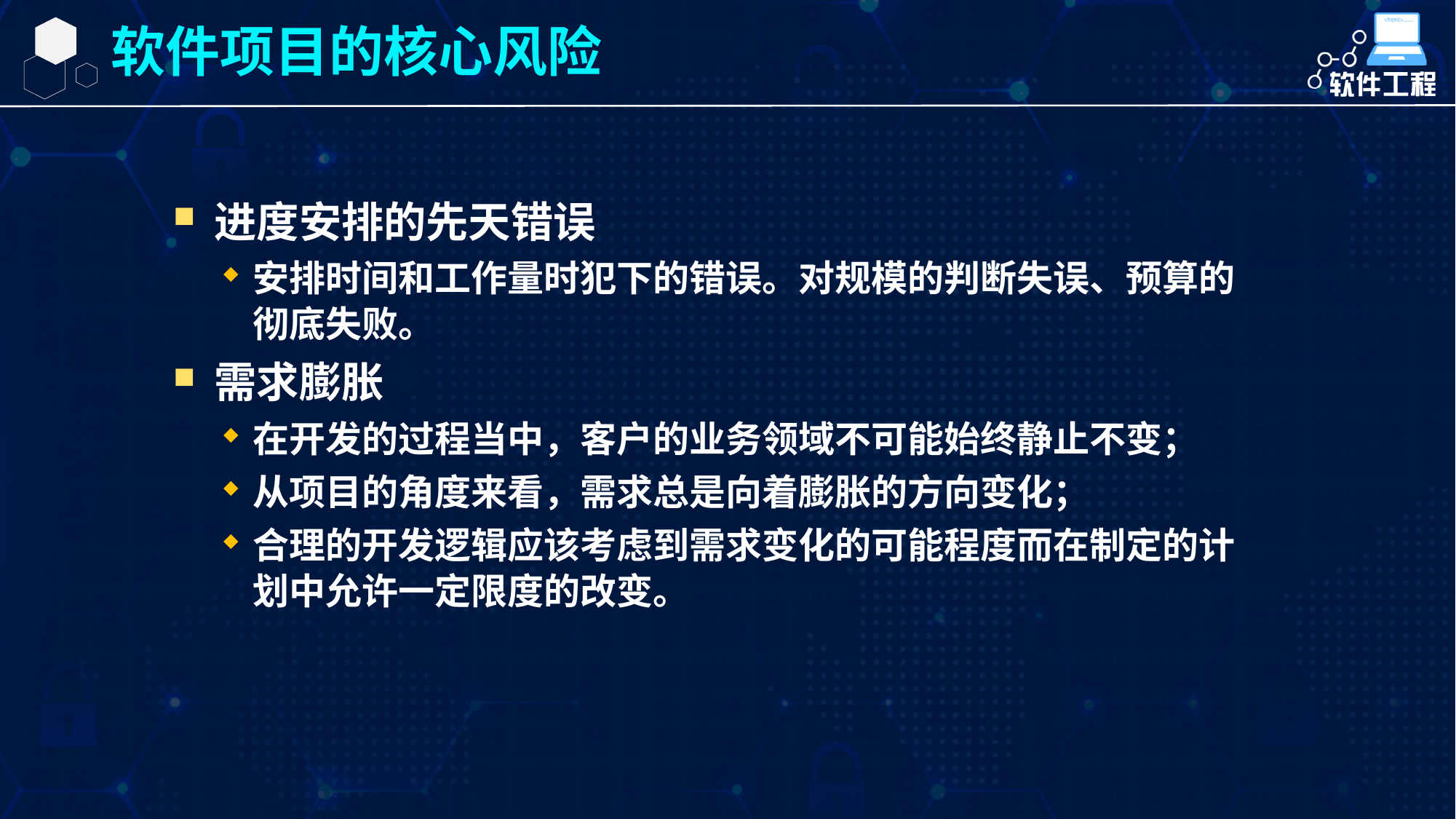

软件项目的核心风险
进度安排的先天错误
安排时间和工作量时犯下的错误。对规模的判断失误、预算的彻底失败。
需求膨胀
在开发的过程当中，客户的业务领域不可能始终静止不变；
从项目的角度来看，需求总是向着膨胀的方向变化；
合理的开发逻辑应该考虑到需求变化的可能程度而在制定的计划中允许一定限度的改变。